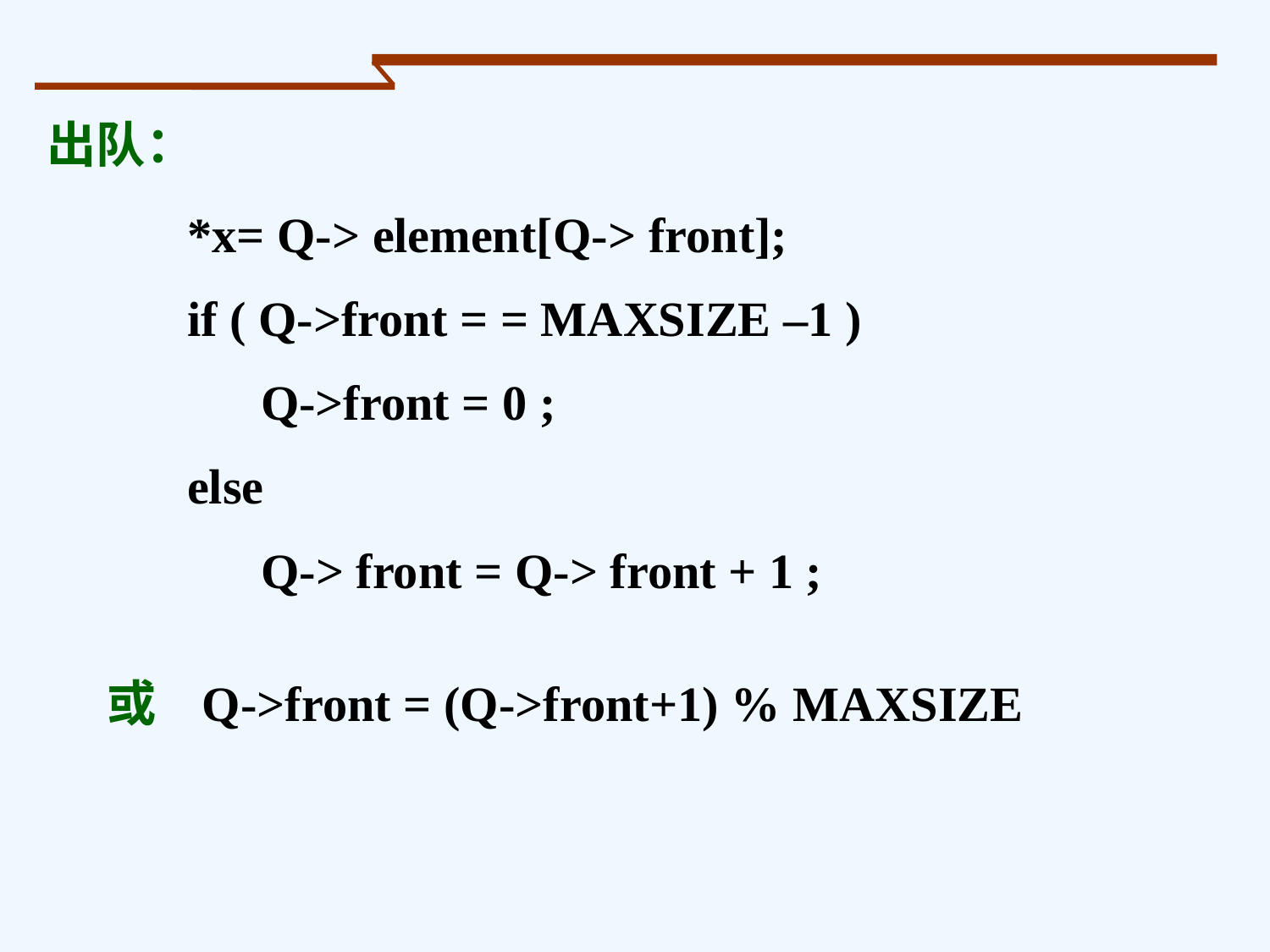

出队：
*x= Q-> element[Q-> front];
if ( Q->front = = MAXSIZE –1 )
      Q->front = 0 ;
else
      Q-> front = Q-> front + 1 ;
或   Q->front = (Q->front+1) % MAXSIZE